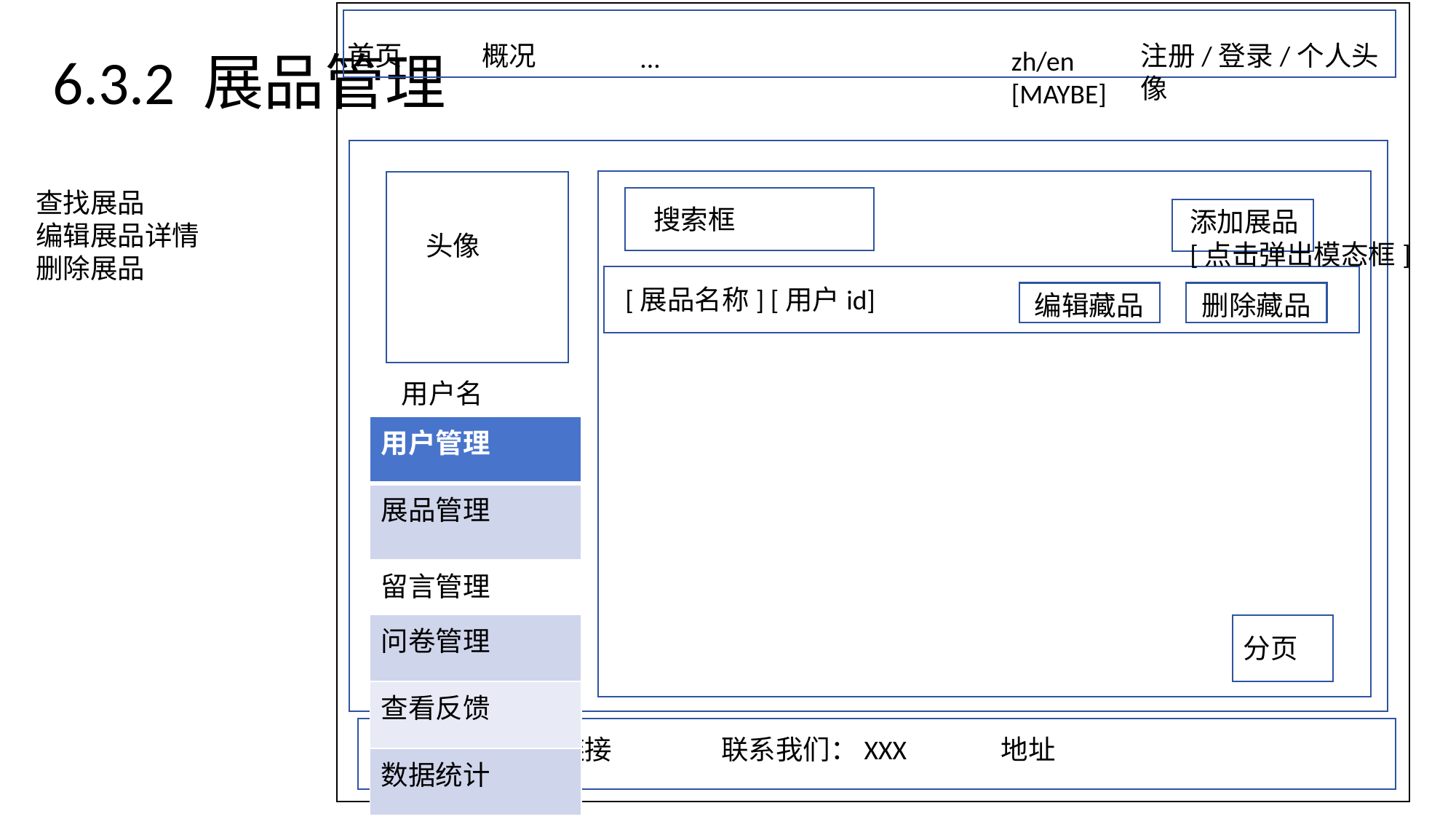

首页
概况
注册/登录/个人头像
...
6.3.2 展品管理
zh/en
[MAYBE]

查找展品
编辑展品详情
删除展品

搜索框

[展品名称] [用户id]

分页

添加展品
[点击弹出模态框]

编辑藏品

删除藏品
头像
用户名
| 用户管理 |
| --- |
| 展品管理 |
| 留言管理 |
| 问卷管理 |
| 查看反馈 |
| 数据统计 |

备案号	友情链接	联系我们：XXX
地址